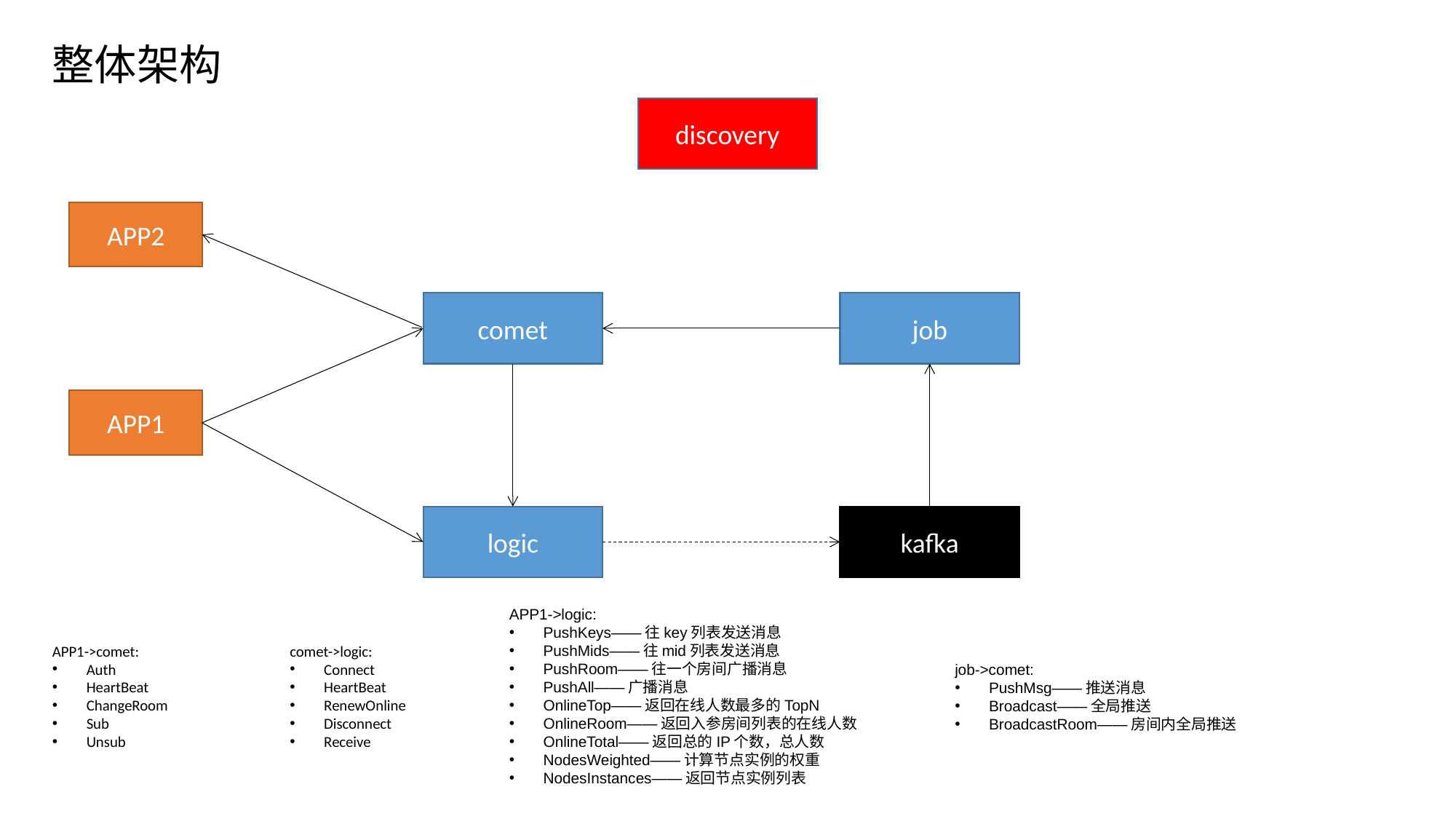

整体架构
discovery
APP2
comet
job
APP1
logic
kafka
APP1->logic:
PushKeys——往key列表发送消息
PushMids——往mid列表发送消息
PushRoom——往一个房间广播消息
PushAll——广播消息
OnlineTop——返回在线人数最多的TopN
OnlineRoom——返回入参房间列表的在线人数
OnlineTotal——返回总的IP个数，总人数
NodesWeighted——计算节点实例的权重
NodesInstances——返回节点实例列表
APP1->comet:
Auth
HeartBeat
ChangeRoom
Sub
Unsub
comet->logic:
Connect
HeartBeat
RenewOnline
Disconnect
Receive
job->comet:
PushMsg——推送消息
Broadcast——全局推送
BroadcastRoom——房间内全局推送